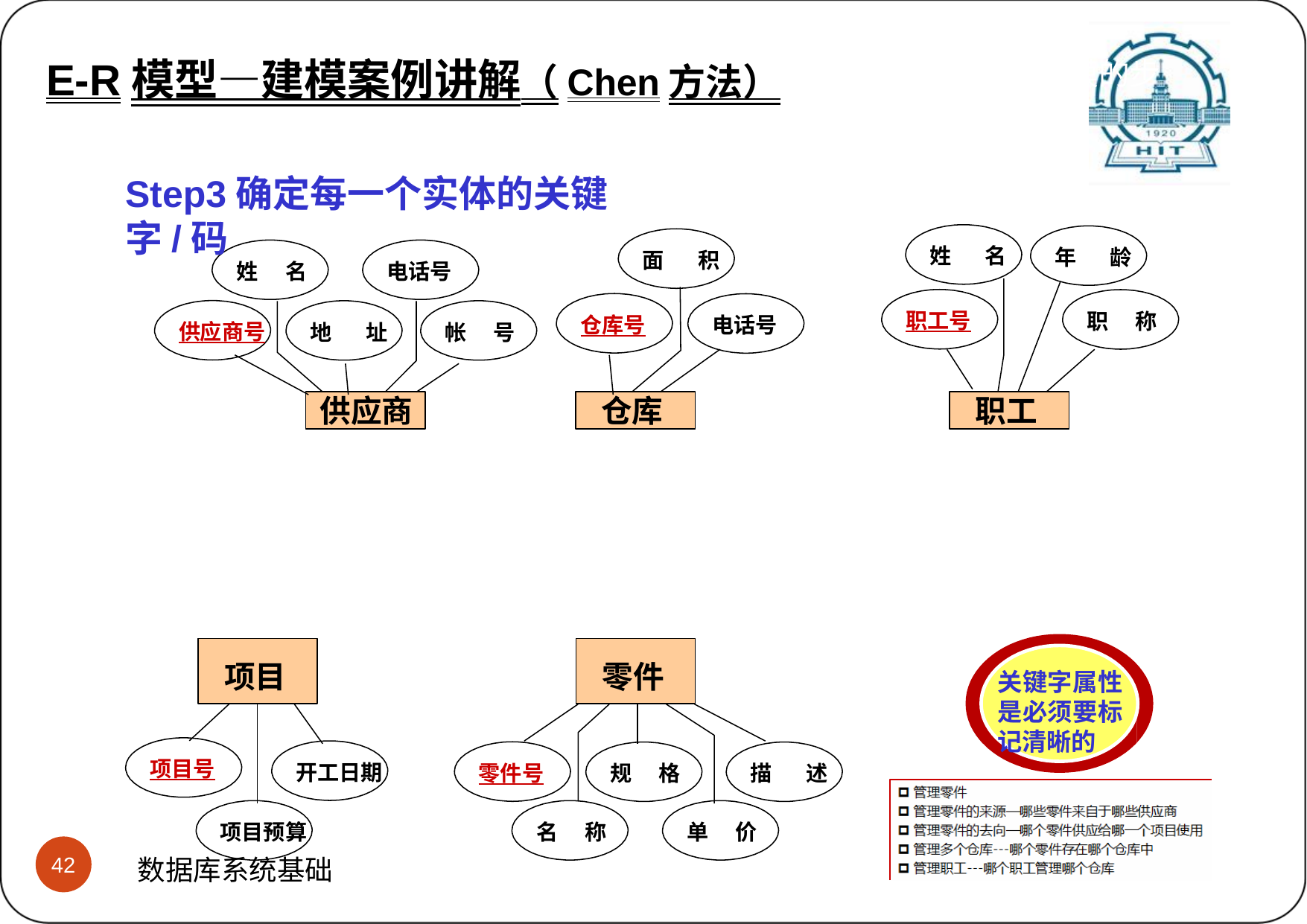

E-R模型—建模案例讲解（Chen方法）
# E-R模型-建模案例讲解(chen方法) (2)运用E-R模型理解需求并建模的步骤
Step3确定每一个实体的关键字/码

姓	名
年	龄
面	积
姓	名
电话号

职工号
职	称
仓库号
电话号
供应商号
地	址
帐	号

供应商
仓库
职工

项目
零件
关键字属性 是必须要标 记清晰的

项目号
开工日期
零件号
规	格
描	述

项目预算
名	称
单	价